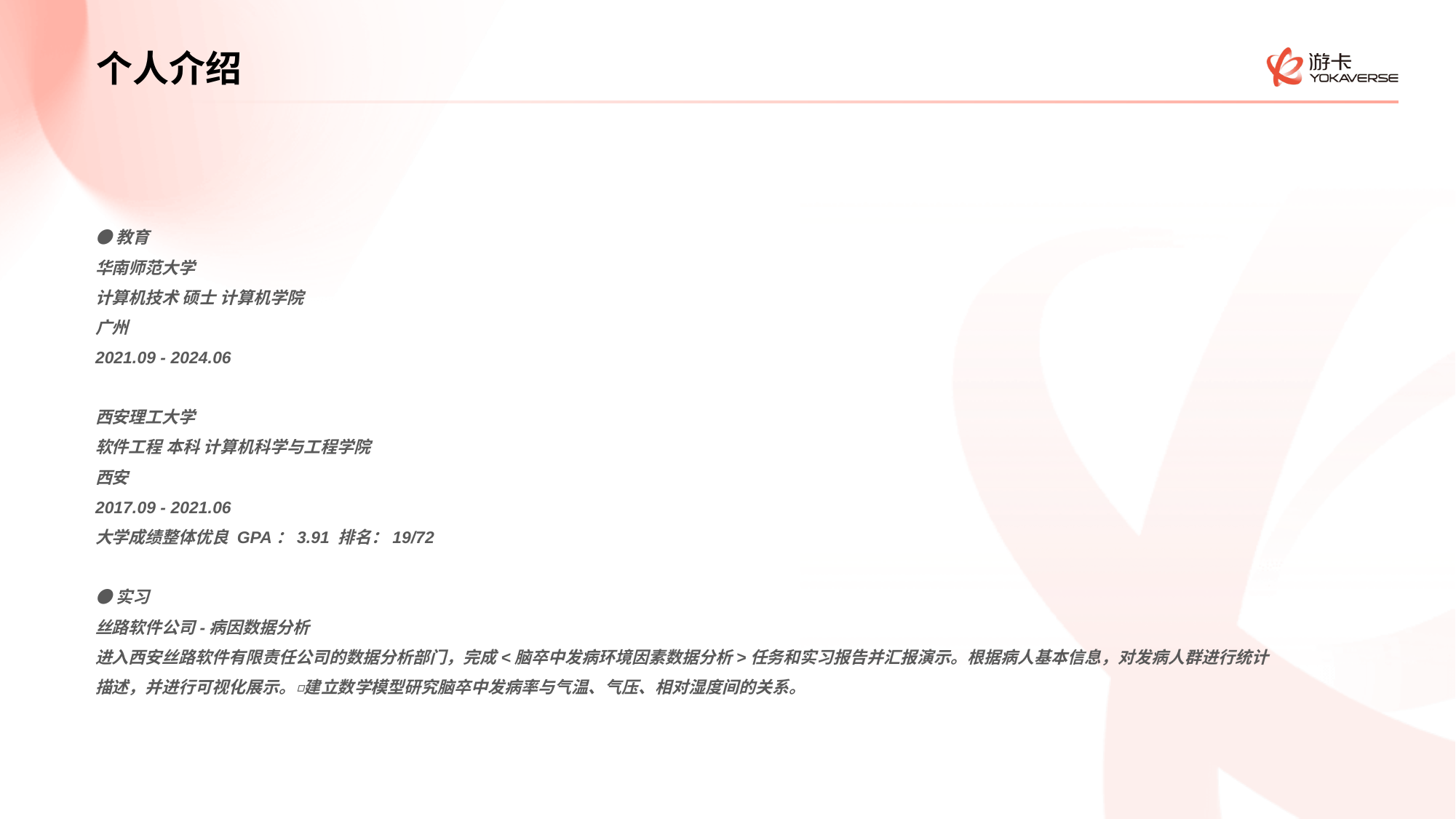

个人介绍
●教育
华南师范大学
计算机技术 硕士 计算机学院
广州
2021.09 - 2024.06

西安理工大学
软件工程 本科 计算机科学与工程学院
西安
2017.09 - 2021.06
大学成绩整体优良 GPA：3.91 排名：19/72

●实习
丝路软件公司-病因数据分析
进入西安丝路软件有限责任公司的数据分析部门，完成<脑卒中发病环境因素数据分析>任务和实习报告并汇报演示。根据病人基本信息，对发病人群进行统计描述，并进行可视化展示。◽建立数学模型研究脑卒中发病率与气温、气压、相对湿度间的关系。